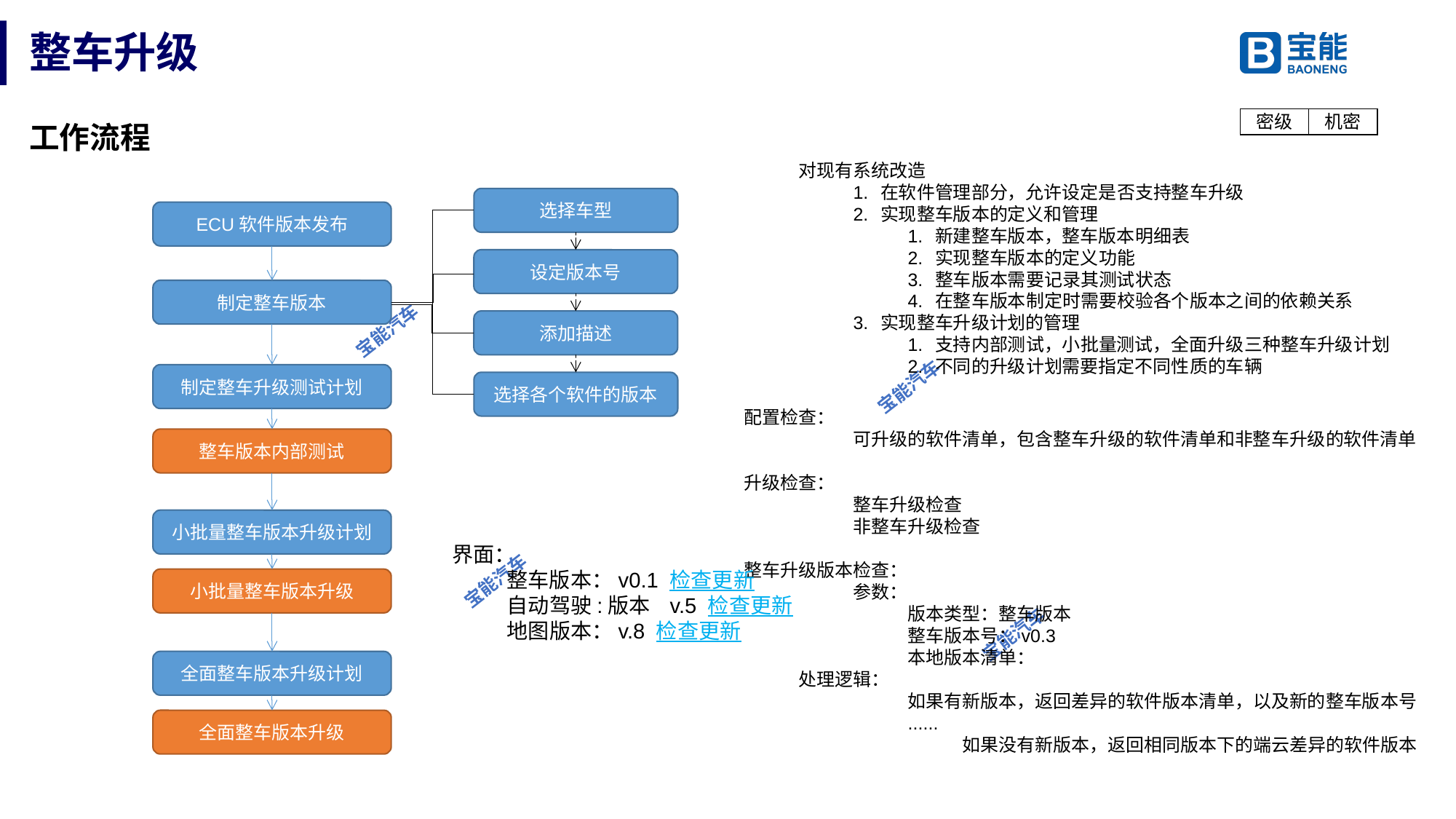

# 整车升级
工作流程
对现有系统改造
在软件管理部分，允许设定是否支持整车升级
实现整车版本的定义和管理
新建整车版本，整车版本明细表
实现整车版本的定义功能
整车版本需要记录其测试状态
在整车版本制定时需要校验各个版本之间的依赖关系
实现整车升级计划的管理
支持内部测试，小批量测试，全面升级三种整车升级计划
不同的升级计划需要指定不同性质的车辆

选择车型
ECU软件版本发布
设定版本号
制定整车版本
添加描述
制定整车升级测试计划
选择各个软件的版本
配置检查：
	可升级的软件清单，包含整车升级的软件清单和非整车升级的软件清单

升级检查：
	整车升级检查
	非整车升级检查

整车升级版本检查：
	参数：
	版本类型：整车版本
	整车版本号：v0.3
	本地版本清单：
处理逻辑：
	如果有新版本，返回差异的软件版本清单，以及新的整车版本号
	......
		如果没有新版本，返回相同版本下的端云差异的软件版本
整车版本内部测试
小批量整车版本升级计划
界面：
整车版本：v0.1 检查更新
自动驾驶:版本   v.5 检查更新
地图版本：v.8 检查更新
小批量整车版本升级
全面整车版本升级计划
全面整车版本升级
22